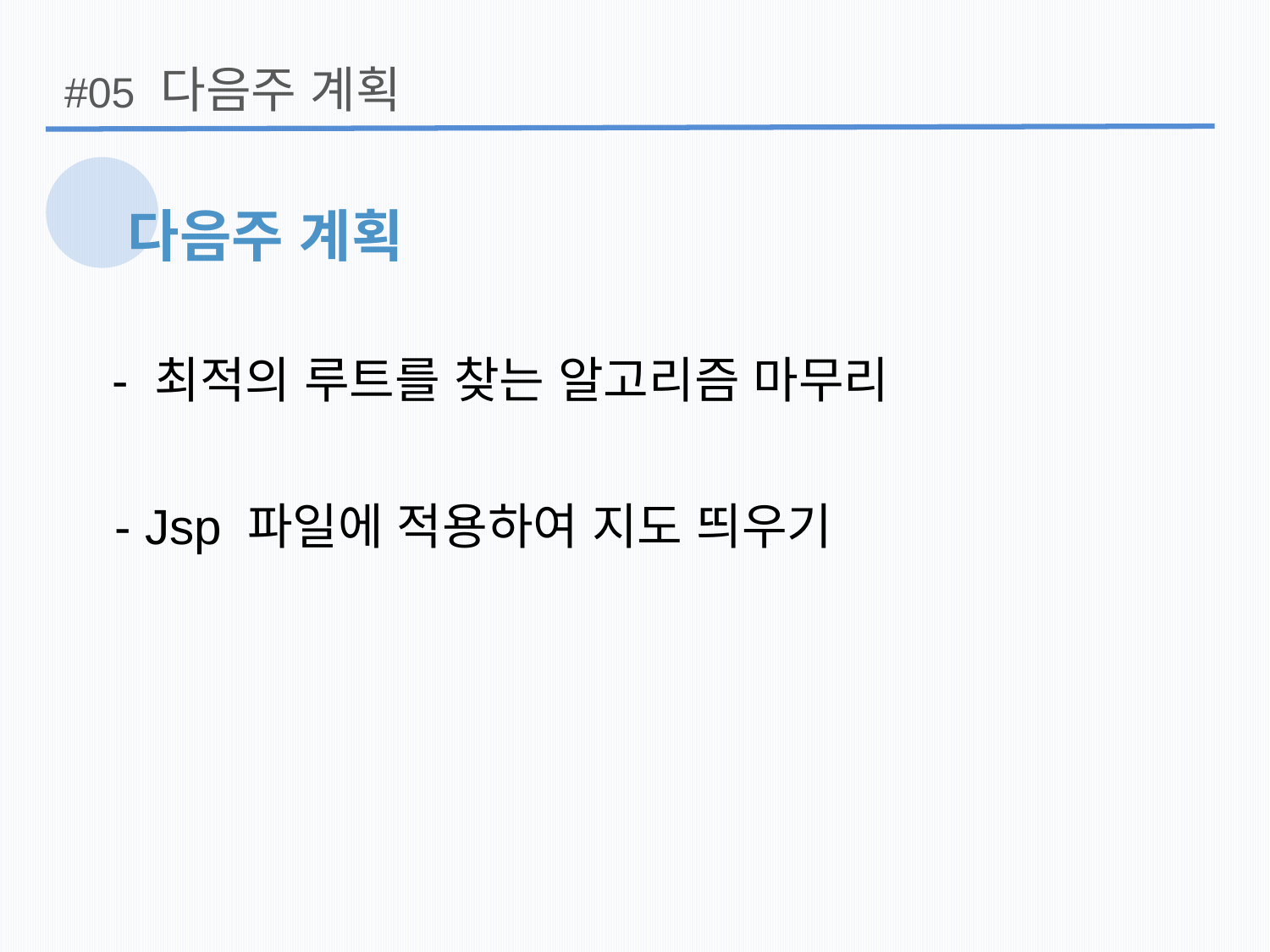

다음주 계획
#05

다음주 계획
- 최적의 루트를 찾는 알고리즘 마무리
- Jsp 파일에 적용하여 지도 띄우기